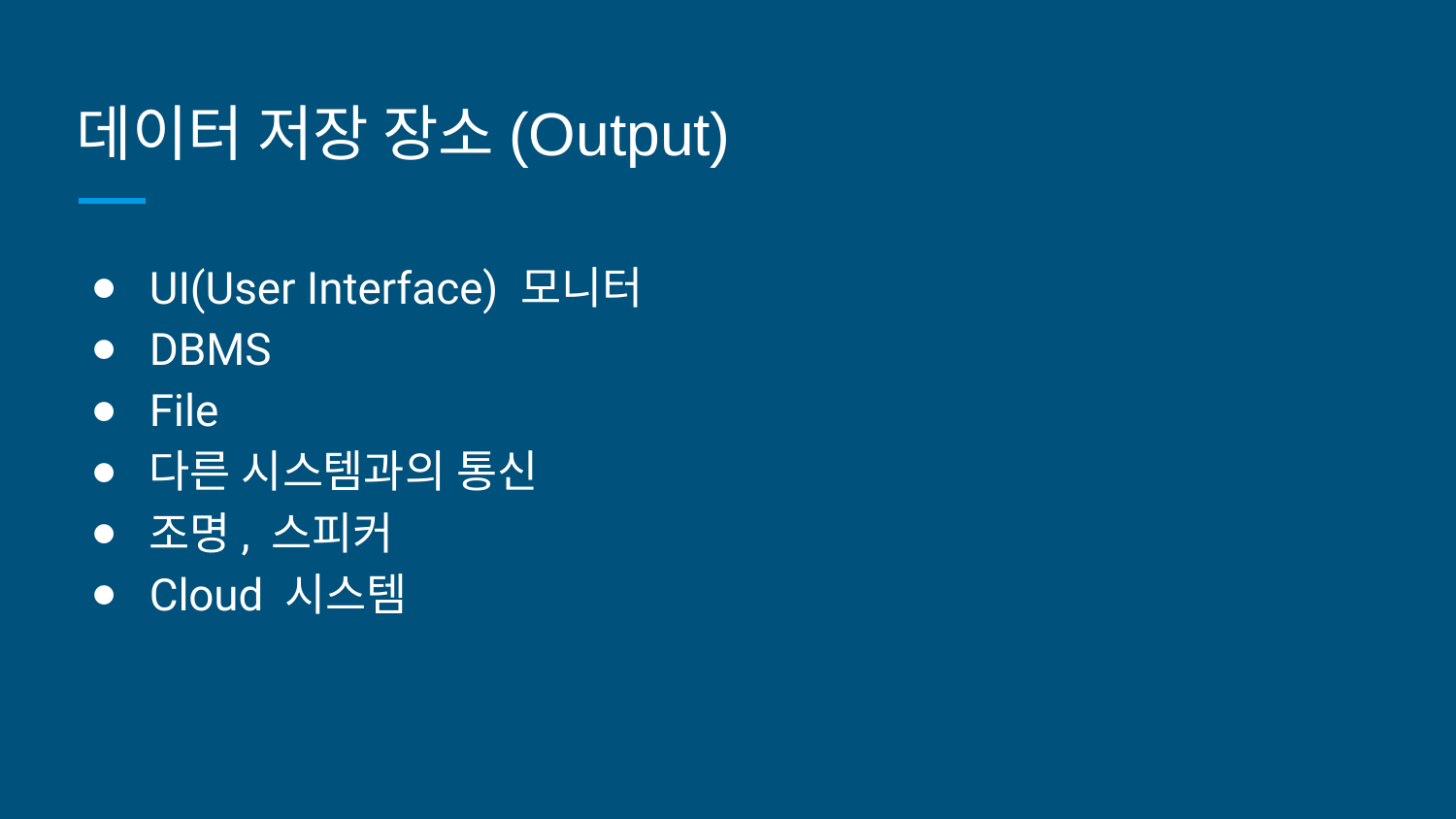

# 데이터 저장 장소(Output)
UI(User Interface) 모니터
DBMS
File
다른 시스템과의 통신
조명, 스피커
Cloud 시스템